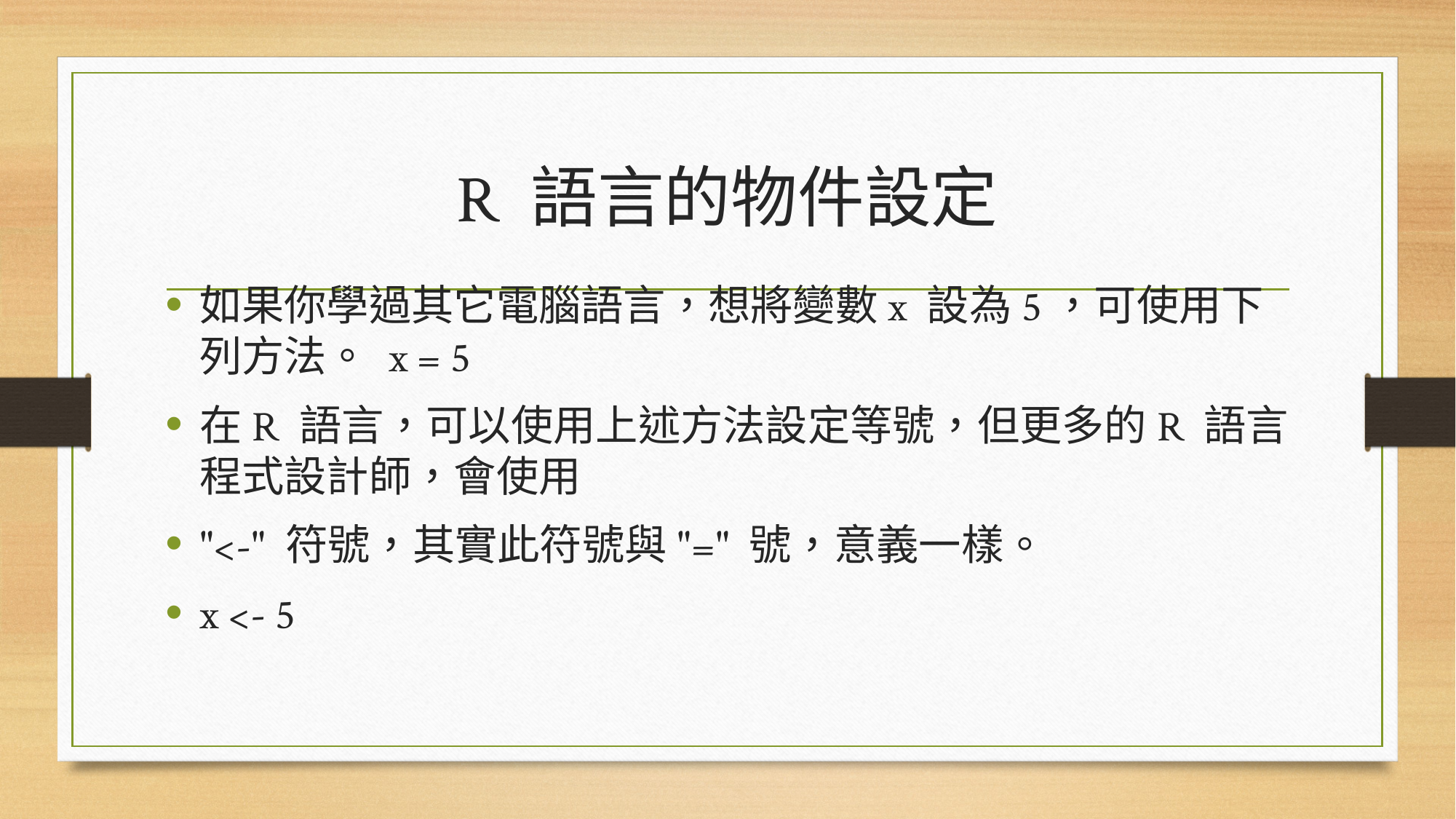

# R 語言的物件設定
如果你學過其它電腦語言，想將變數x 設為5，可使用下列方法。 x = 5
在R 語言，可以使用上述方法設定等號，但更多的R 語言程式設計師，會使用
"<-" 符號，其實此符號與"=" 號，意義一樣。
x <- 5